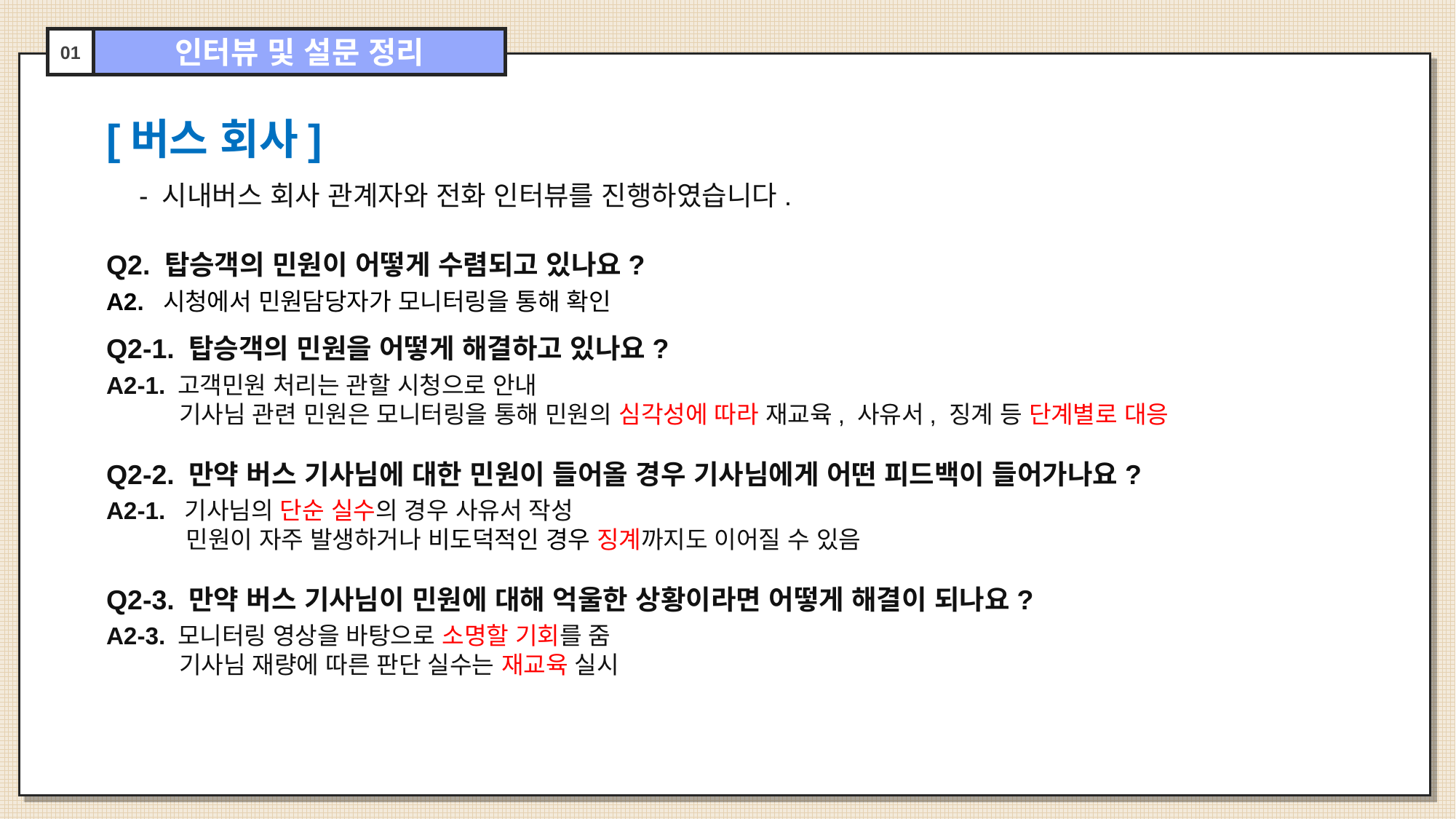

01
인터뷰 및 설문 정리

[버스 회사]
 - 시내버스 회사 관계자와 전화 인터뷰를 진행하였습니다.
Q2. 탑승객의 민원이 어떻게 수렴되고 있나요?

A2.  시청에서 민원담당자가 모니터링을 통해 확인

Q2-1. 탑승객의 민원을 어떻게 해결하고 있나요?

A2-1. 고객민원 처리는 관할 시청으로 안내
          기사님 관련 민원은 모니터링을 통해 민원의 심각성에 따라 재교육, 사유서, 징계 등 단계별로 대응

Q2-2. 만약 버스 기사님에 대한 민원이 들어올 경우 기사님에게 어떤 피드백이 들어가나요?

A2-1.  기사님의 단순 실수의 경우 사유서 작성
           민원이 자주 발생하거나 비도덕적인 경우 징계까지도 이어질 수 있음

Q2-3. 만약 버스 기사님이 민원에 대해 억울한 상황이라면 어떻게 해결이 되나요?

A2-3. 모니터링 영상을 바탕으로 소명할 기회를 줌
          기사님 재량에 따른 판단 실수는 재교육 실시